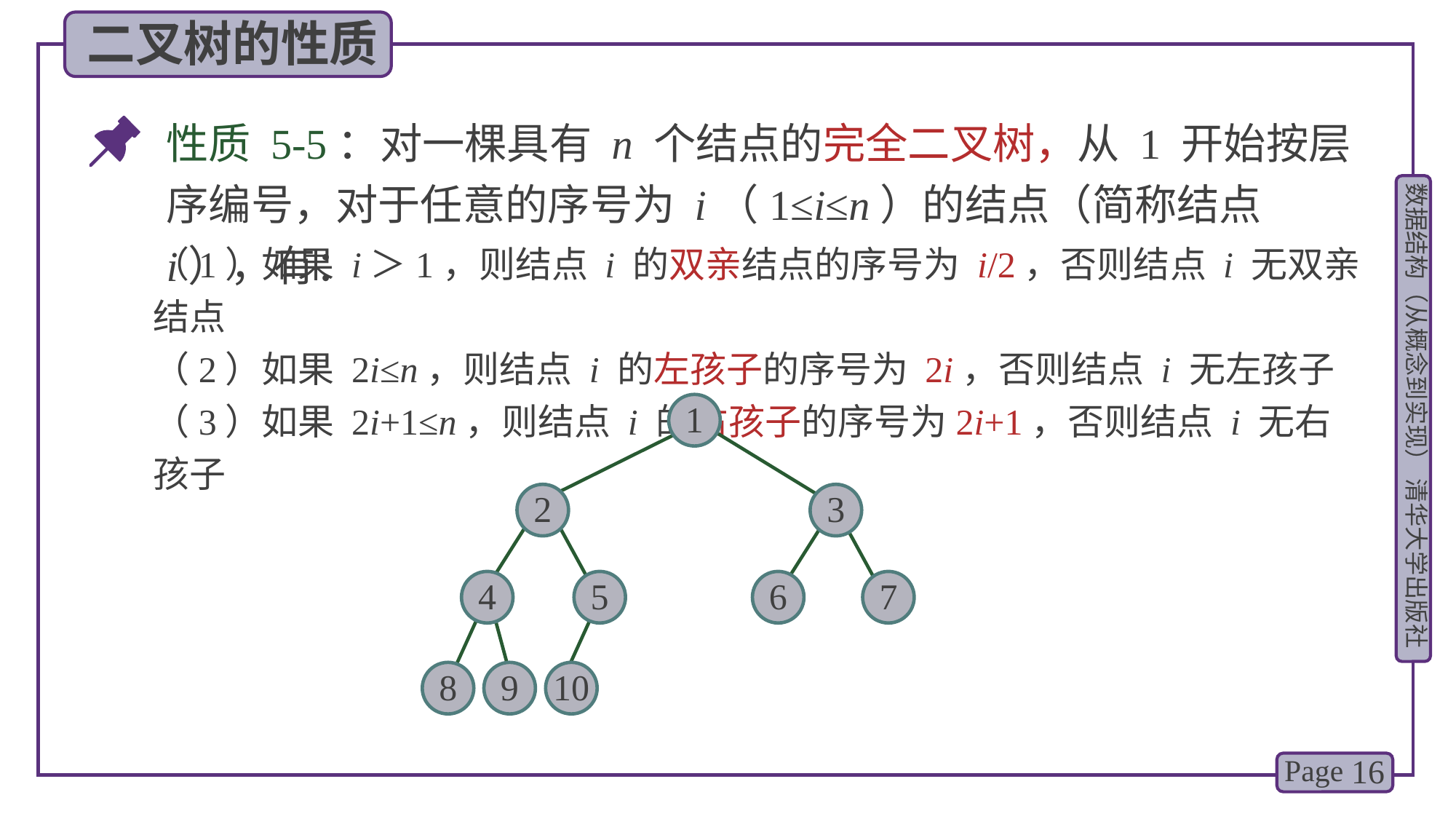

二叉树的性质

性质 5-5：对一棵具有 n 个结点的完全二叉树，从 1 开始按层序编号，对于任意的序号为 i（1≤i≤n）的结点（简称结点 i），有：

（1）如果 i＞1，则结点 i 的双亲结点的序号为 i/2，否则结点 i 无双亲结点
（2）如果 2i≤n，则结点 i 的左孩子的序号为 2i，否则结点 i 无左孩子
（3）如果 2i+1≤n，则结点 i 的右孩子的序号为2i+1，否则结点 i 无右孩子
1

2
3

4
5
6
7

8
9
10